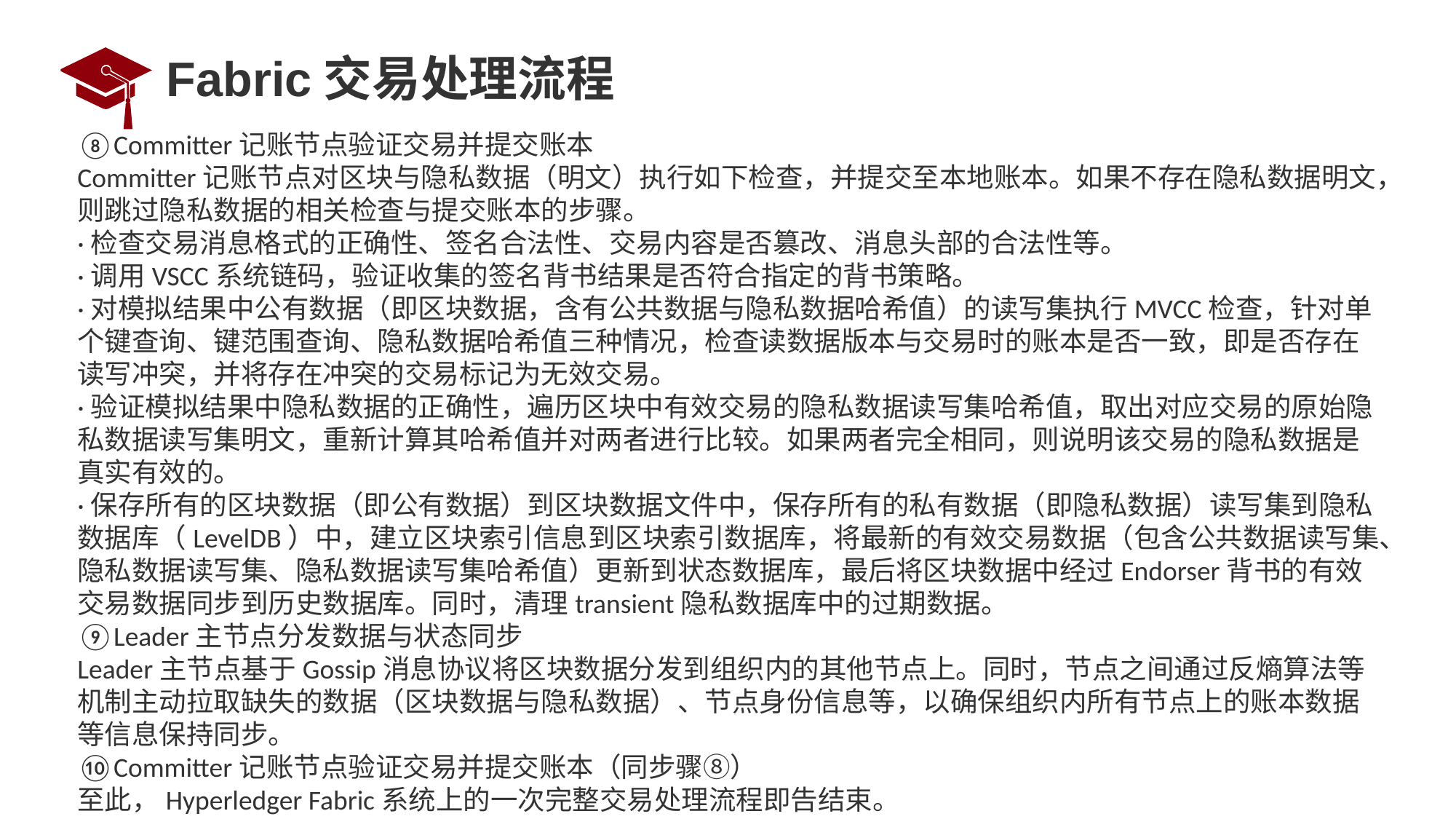

# Fabric交易处理流程
⑧Committer记账节点验证交易并提交账本
Committer记账节点对区块与隐私数据（明文）执行如下检查，并提交至本地账本。如果不存在隐私数据明文，则跳过隐私数据的相关检查与提交账本的步骤。
·检查交易消息格式的正确性、签名合法性、交易内容是否篡改、消息头部的合法性等。
·调用VSCC系统链码，验证收集的签名背书结果是否符合指定的背书策略。
·对模拟结果中公有数据（即区块数据，含有公共数据与隐私数据哈希值）的读写集执行MVCC检查，针对单个键查询、键范围查询、隐私数据哈希值三种情况，检查读数据版本与交易时的账本是否一致，即是否存在读写冲突，并将存在冲突的交易标记为无效交易。
·验证模拟结果中隐私数据的正确性，遍历区块中有效交易的隐私数据读写集哈希值，取出对应交易的原始隐私数据读写集明文，重新计算其哈希值并对两者进行比较。如果两者完全相同，则说明该交易的隐私数据是真实有效的。
·保存所有的区块数据（即公有数据）到区块数据文件中，保存所有的私有数据（即隐私数据）读写集到隐私数据库（LevelDB）中，建立区块索引信息到区块索引数据库，将最新的有效交易数据（包含公共数据读写集、隐私数据读写集、隐私数据读写集哈希值）更新到状态数据库，最后将区块数据中经过Endorser背书的有效交易数据同步到历史数据库。同时，清理transient隐私数据库中的过期数据。
⑨Leader主节点分发数据与状态同步
Leader主节点基于Gossip消息协议将区块数据分发到组织内的其他节点上。同时，节点之间通过反熵算法等机制主动拉取缺失的数据（区块数据与隐私数据）、节点身份信息等，以确保组织内所有节点上的账本数据等信息保持同步。
⑩Committer记账节点验证交易并提交账本（同步骤⑧）
至此，Hyperledger Fabric系统上的一次完整交易处理流程即告结束。